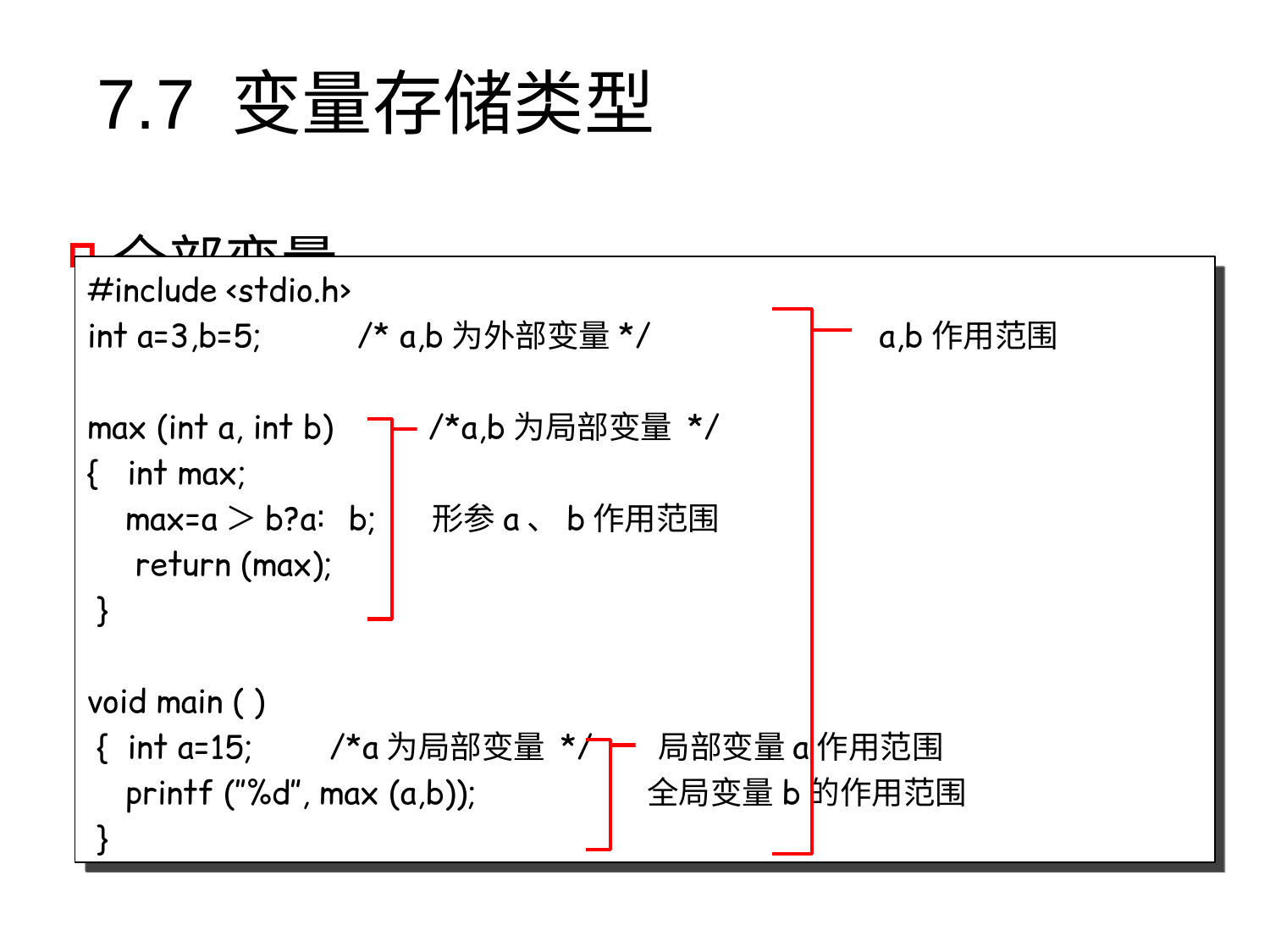

# 7.7 变量存储类型
全部变量
全局变量与局部变量同名的处理方法
当全局变量与某个函数内的局部变量同名时，该函数对该名字的所有访问仅仅是对局部变量的访问，对全局变量无任何影响

#include <stdio.h>
int a=3,b=5;          /* a,b为外部变量*/                        a,b作用范围

max (int a, int b)          /*a,b为局部变量 */
{   int max;
    max=a＞b?a∶b;     形参a、b作用范围
     return (max);
 }

void main ( )
 {  int a=15;        /*a为局部变量 */      局部变量a作用范围
    printf (″%d″, max (a,b));                 全局变量b的作用范围
 }